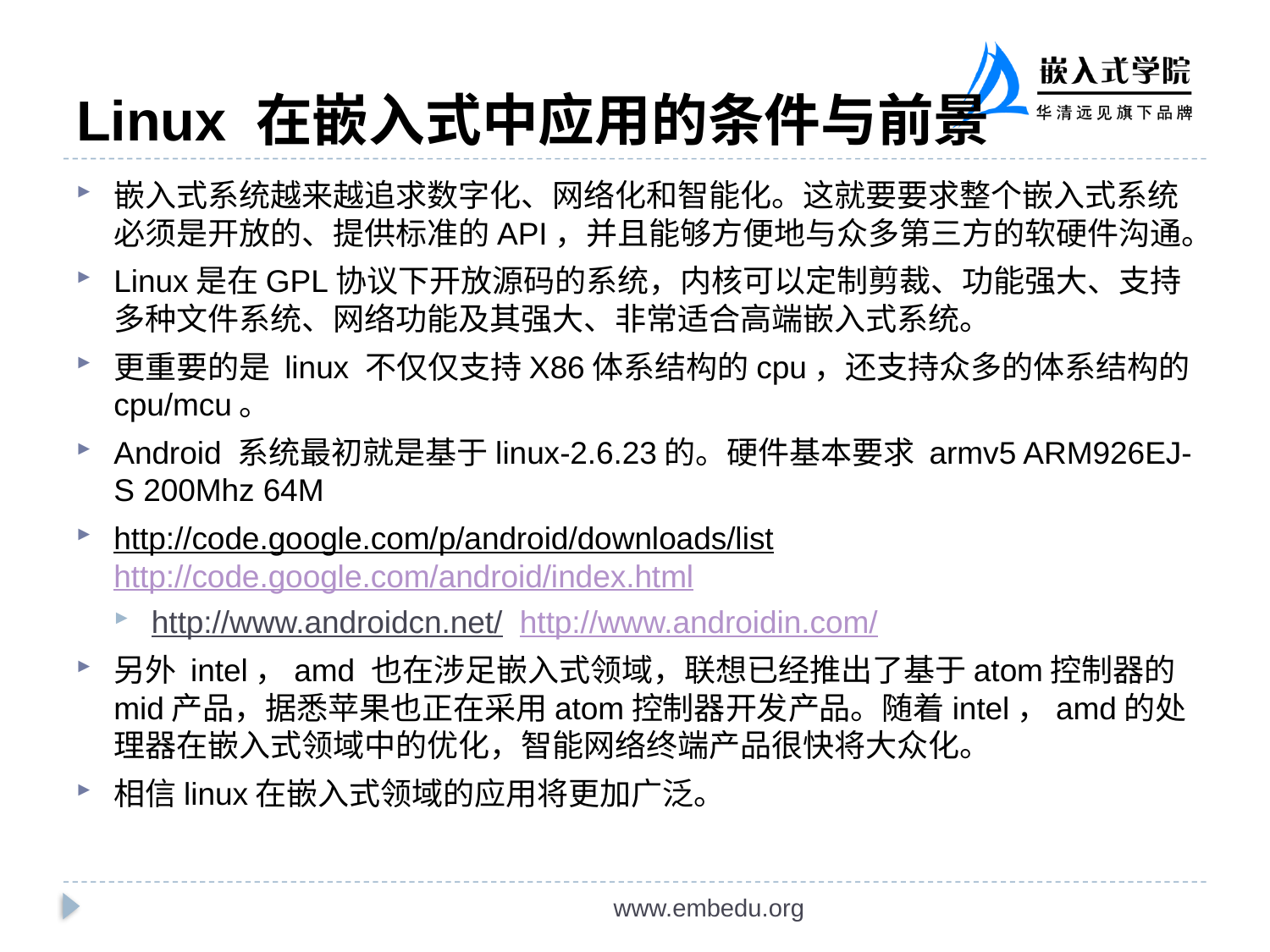

# Linux 在嵌入式中应用的条件与前景
嵌入式系统越来越追求数字化、网络化和智能化。这就要要求整个嵌入式系统必须是开放的、提供标准的API，并且能够方便地与众多第三方的软硬件沟通。
Linux是在GPL协议下开放源码的系统，内核可以定制剪裁、功能强大、支持多种文件系统、网络功能及其强大、非常适合高端嵌入式系统。
更重要的是 linux 不仅仅支持X86体系结构的cpu，还支持众多的体系结构的 cpu/mcu。
Android 系统最初就是基于linux-2.6.23的。硬件基本要求 armv5 ARM926EJ-S 200Mhz 64M
http://code.google.com/p/android/downloads/list  http://code.google.com/android/index.html
http://www.androidcn.net/  http://www.androidin.com/
另外 intel，amd 也在涉足嵌入式领域，联想已经推出了基于atom控制器的mid产品，据悉苹果也正在采用atom控制器开发产品。随着intel，amd的处理器在嵌入式领域中的优化，智能网络终端产品很快将大众化。
相信linux在嵌入式领域的应用将更加广泛。
www.embedu.org